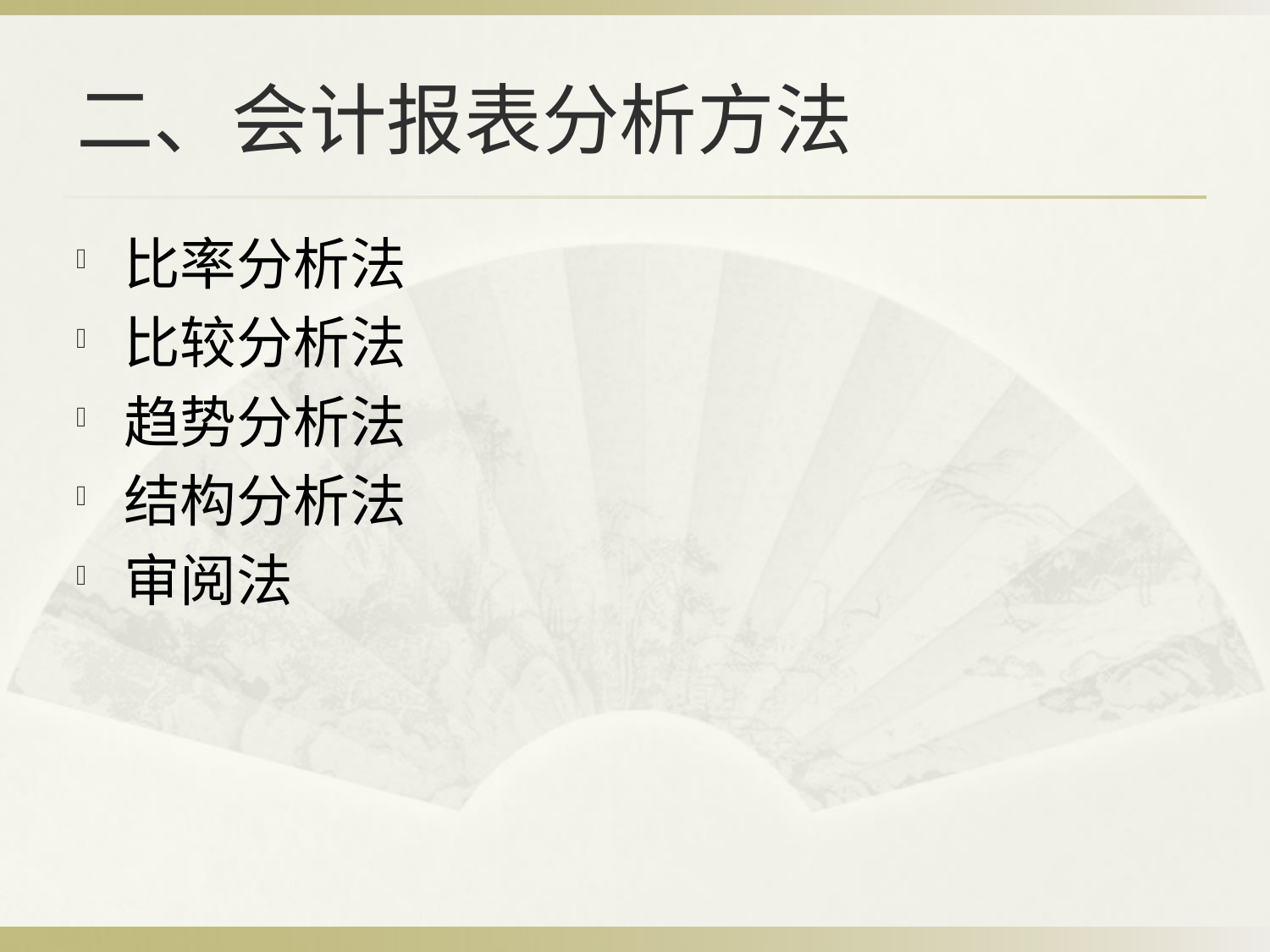

# 二、会计报表分析方法
比率分析法
比较分析法
趋势分析法
结构分析法
审阅法